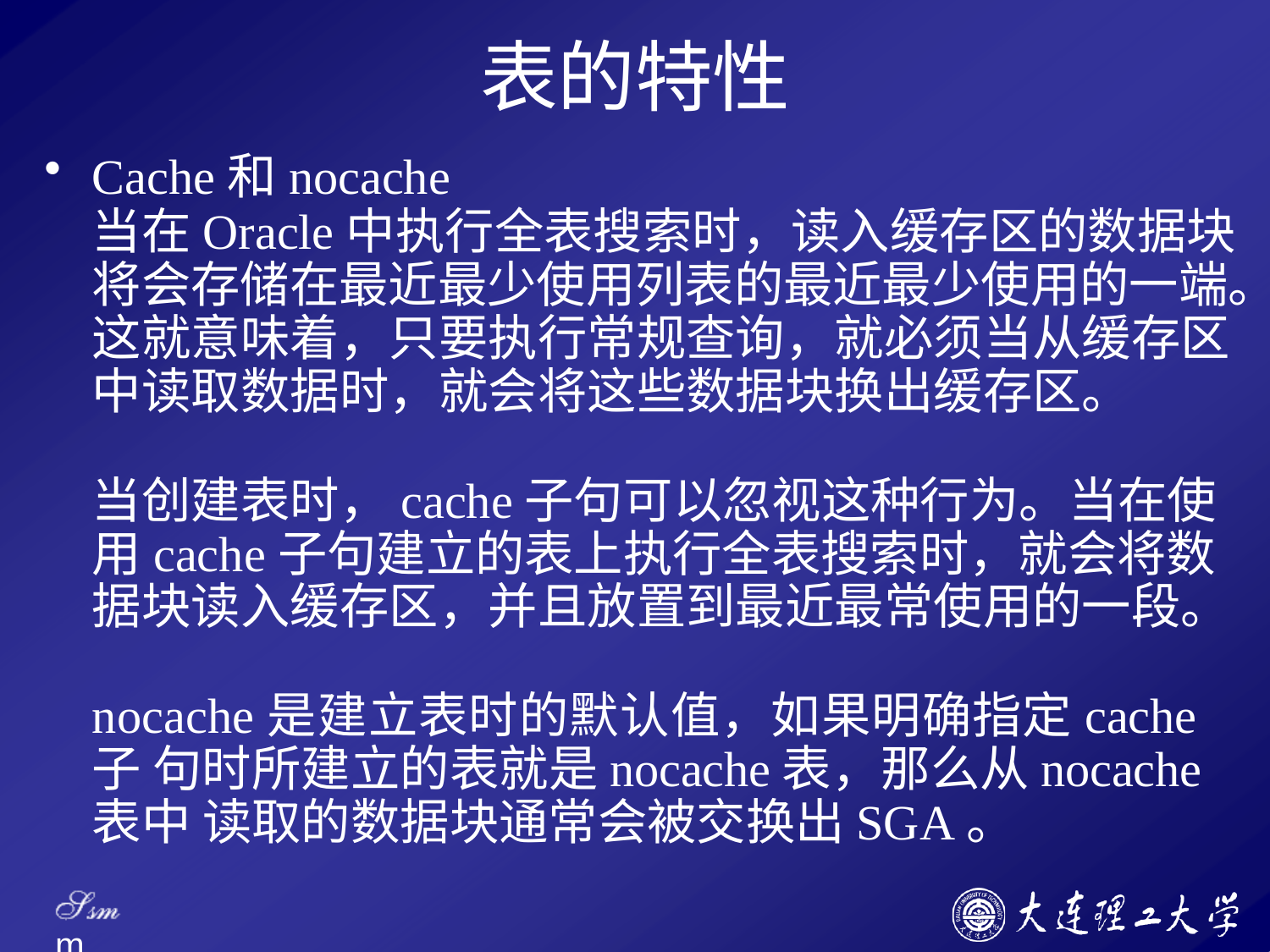

# 表的特性
Cache和nocache
当在Oracle中执行全表搜索时，读入缓存区的数据块 将会存储在最近最少使用列表的最近最少使用的一端。 这就意味着，只要执行常规查询，就必须当从缓存区 中读取数据时，就会将这些数据块换出缓存区。

当创建表时，cache子句可以忽视这种行为。当在使 用cache子句建立的表上执行全表搜索时，就会将数 据块读入缓存区，并且放置到最近最常使用的一段。

nocache是建立表时的默认值，如果明确指定cache子 句时所建立的表就是nocache表，那么从nocache表中 读取的数据块通常会被交换出SGA。

Ssm